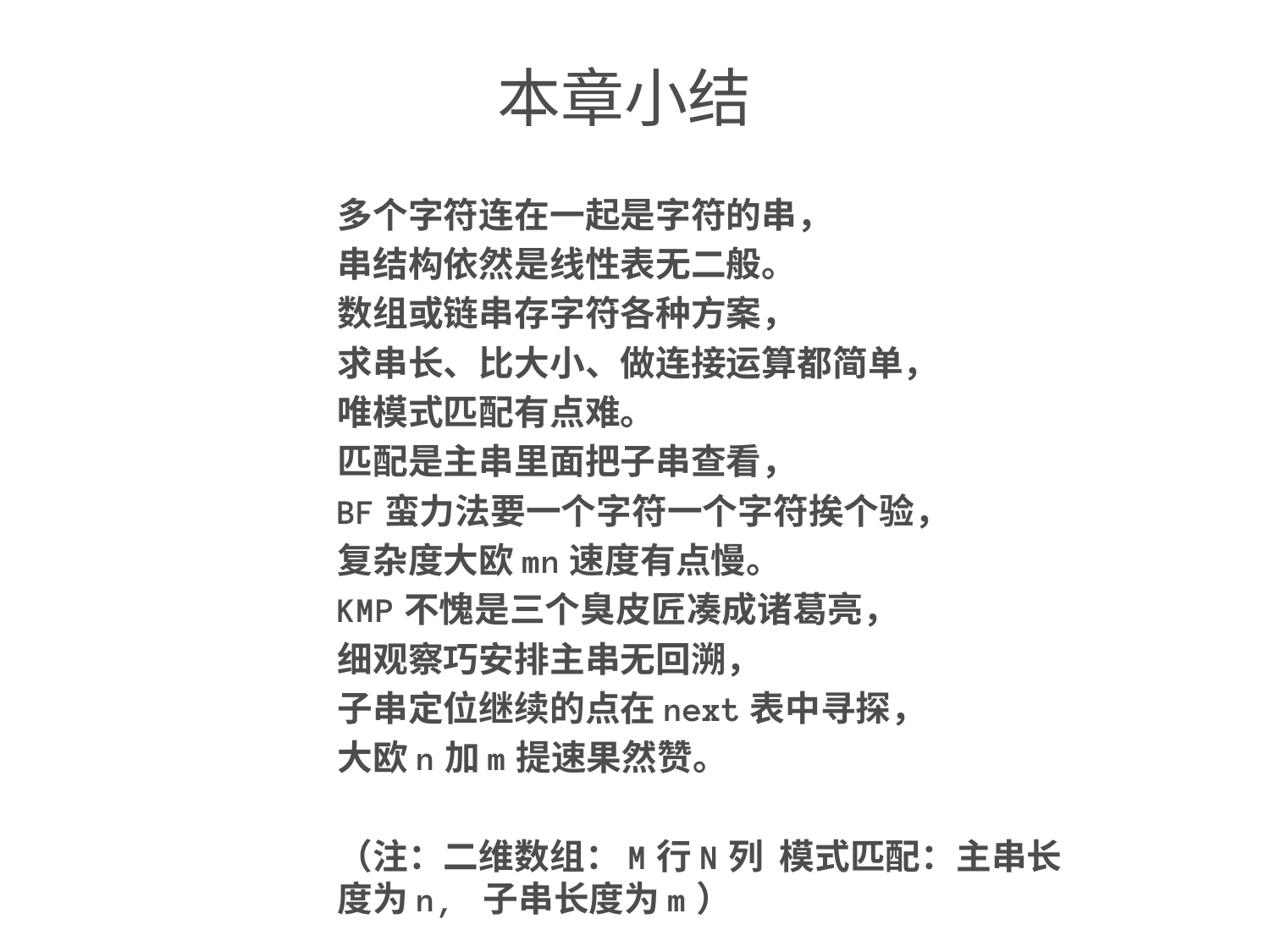

# 本章小结
多个字符连在一起是字符的串，
串结构依然是线性表无二般。
数组或链串存字符各种方案，
求串长、比大小、做连接运算都简单，
唯模式匹配有点难。
匹配是主串里面把子串查看，
BF蛮力法要一个字符一个字符挨个验，
复杂度大欧mn速度有点慢。
KMP不愧是三个臭皮匠凑成诸葛亮，
细观察巧安排主串无回溯，
子串定位继续的点在next表中寻探，
大欧n加m提速果然赞。

（注：二维数组：M行N列  模式匹配：主串长度为n, 子串长度为m）
117